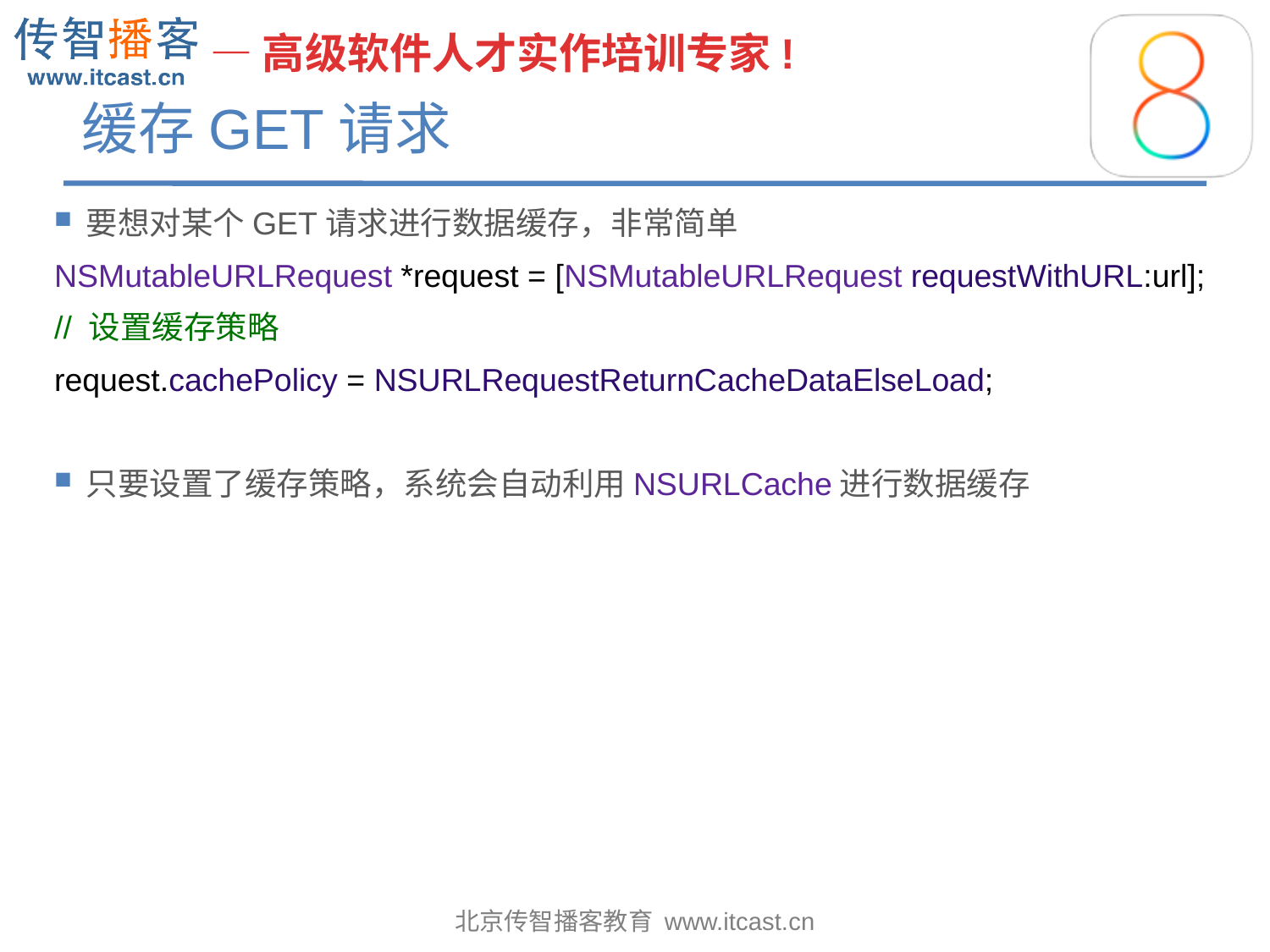

# 缓存GET请求
要想对某个GET请求进行数据缓存，非常简单
NSMutableURLRequest *request = [NSMutableURLRequest requestWithURL:url];
// 设置缓存策略
request.cachePolicy = NSURLRequestReturnCacheDataElseLoad;

只要设置了缓存策略，系统会自动利用NSURLCache进行数据缓存